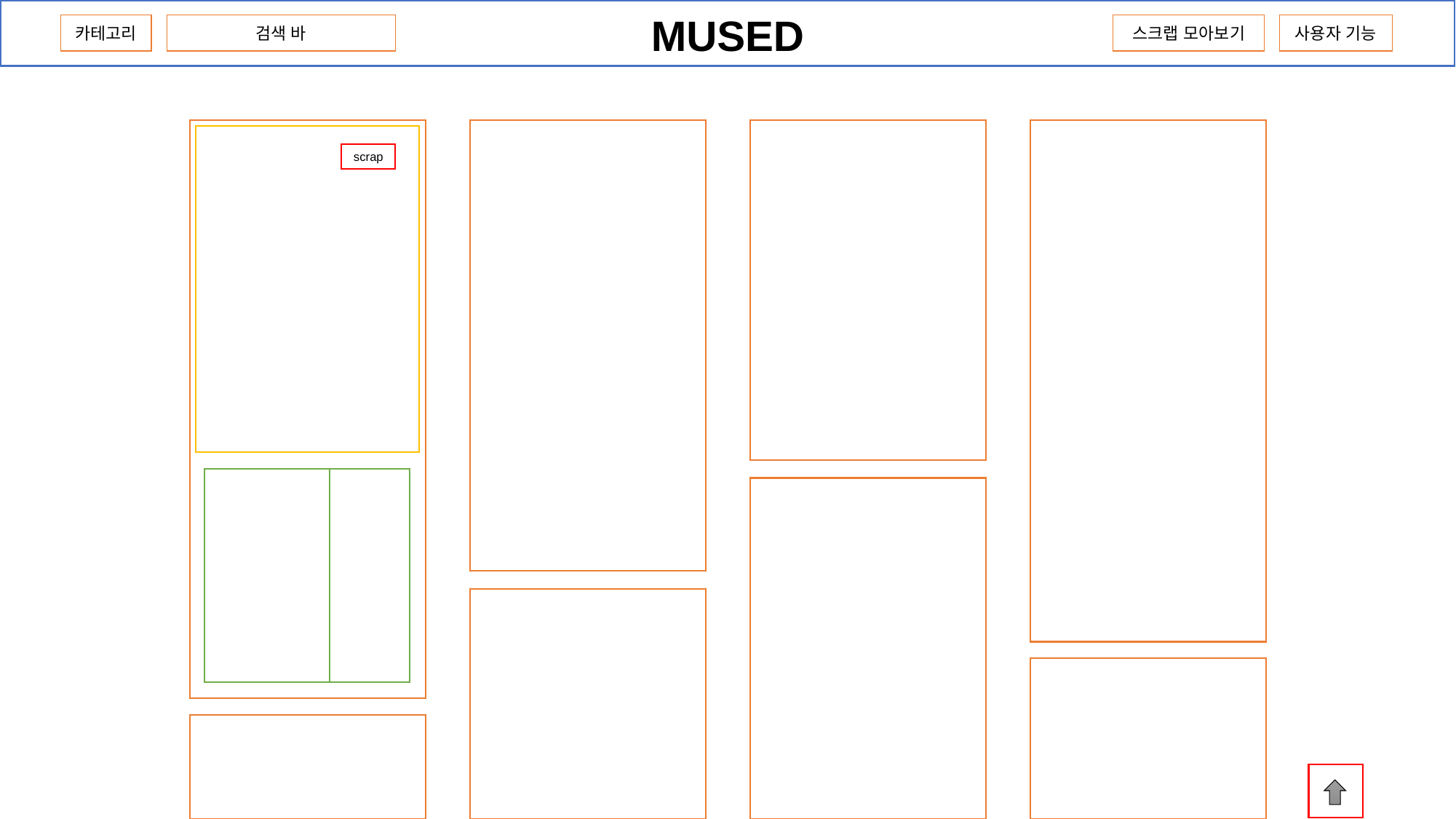

# MUSED
카테고리
검색 바
스크랩 모아보기
사용자 기능

ㅇ

scrap